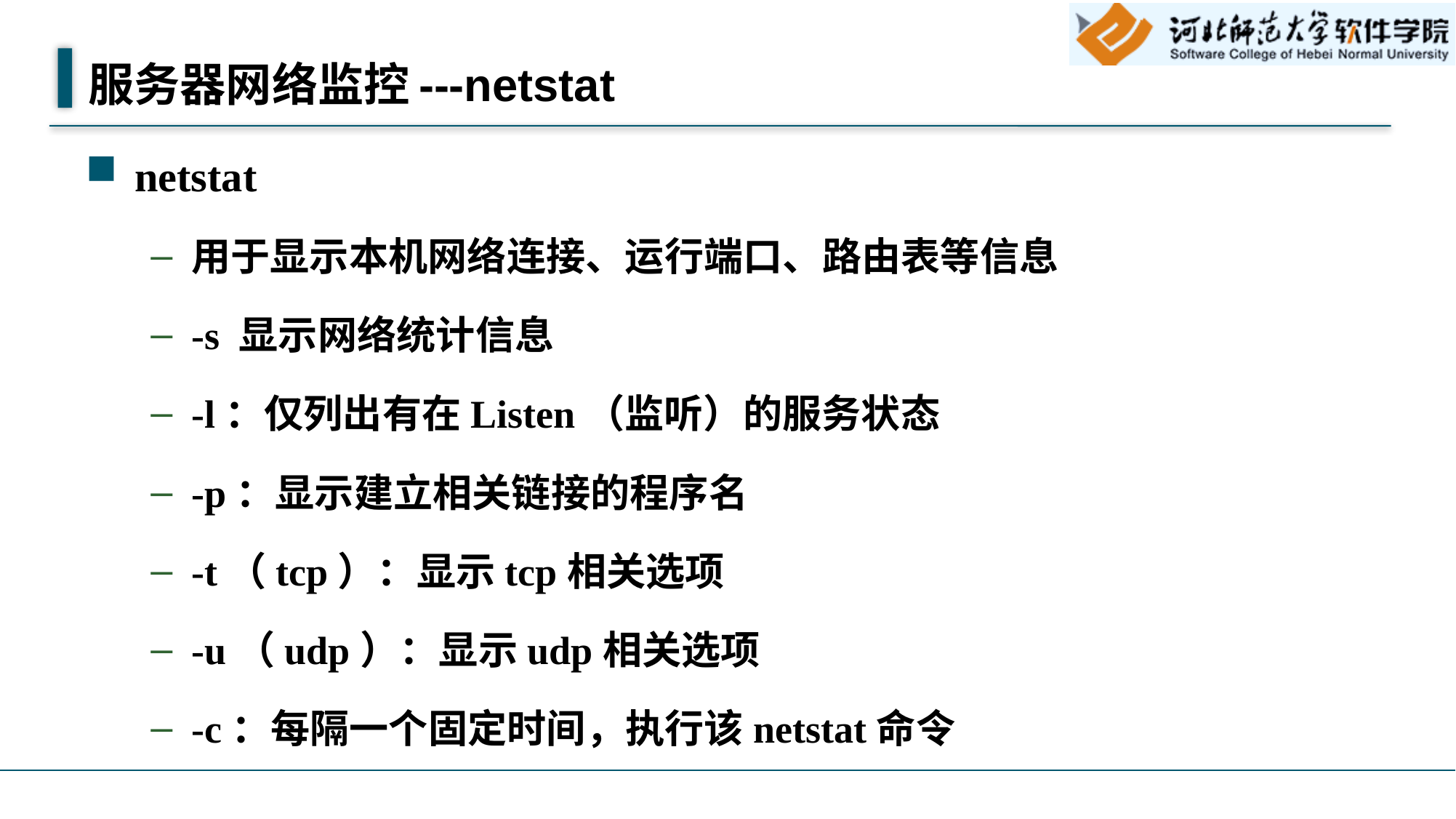

# 服务器网络监控---netstat
netstat
用于显示本机网络连接、运行端口、路由表等信息
-s 显示网络统计信息
-l：仅列出有在Listen（监听）的服务状态
-p：显示建立相关链接的程序名
-t（tcp）：显示tcp相关选项
-u（udp）：显示udp相关选项
-c：每隔一个固定时间，执行该netstat命令